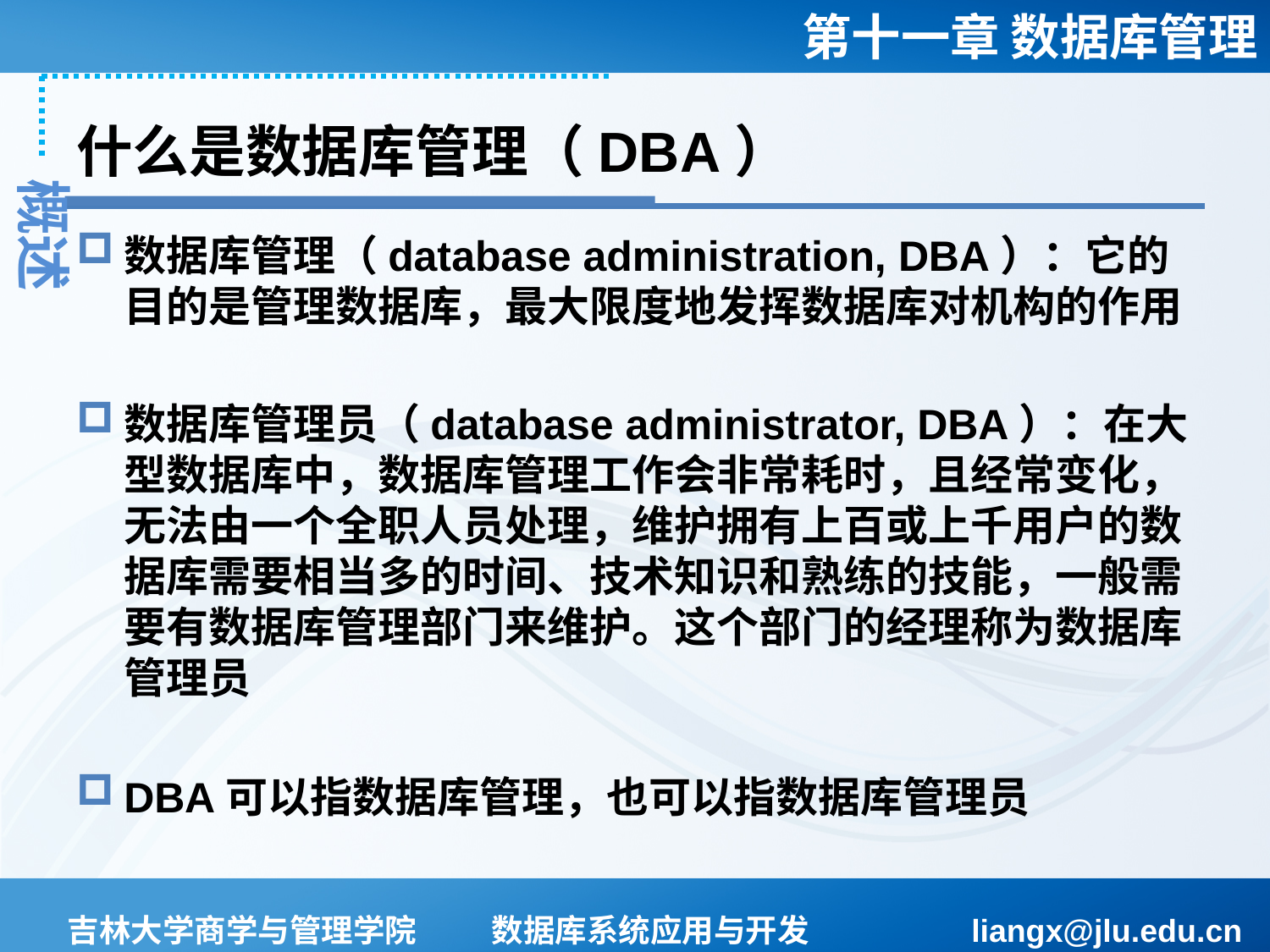

# 什么是数据库管理（DBA）
概述
数据库管理（database administration, DBA）：它的目的是管理数据库，最大限度地发挥数据库对机构的作用

数据库管理员（database administrator, DBA）：在大型数据库中，数据库管理工作会非常耗时，且经常变化，无法由一个全职人员处理，维护拥有上百或上千用户的数据库需要相当多的时间、技术知识和熟练的技能，一般需要有数据库管理部门来维护。这个部门的经理称为数据库管理员

DBA可以指数据库管理，也可以指数据库管理员